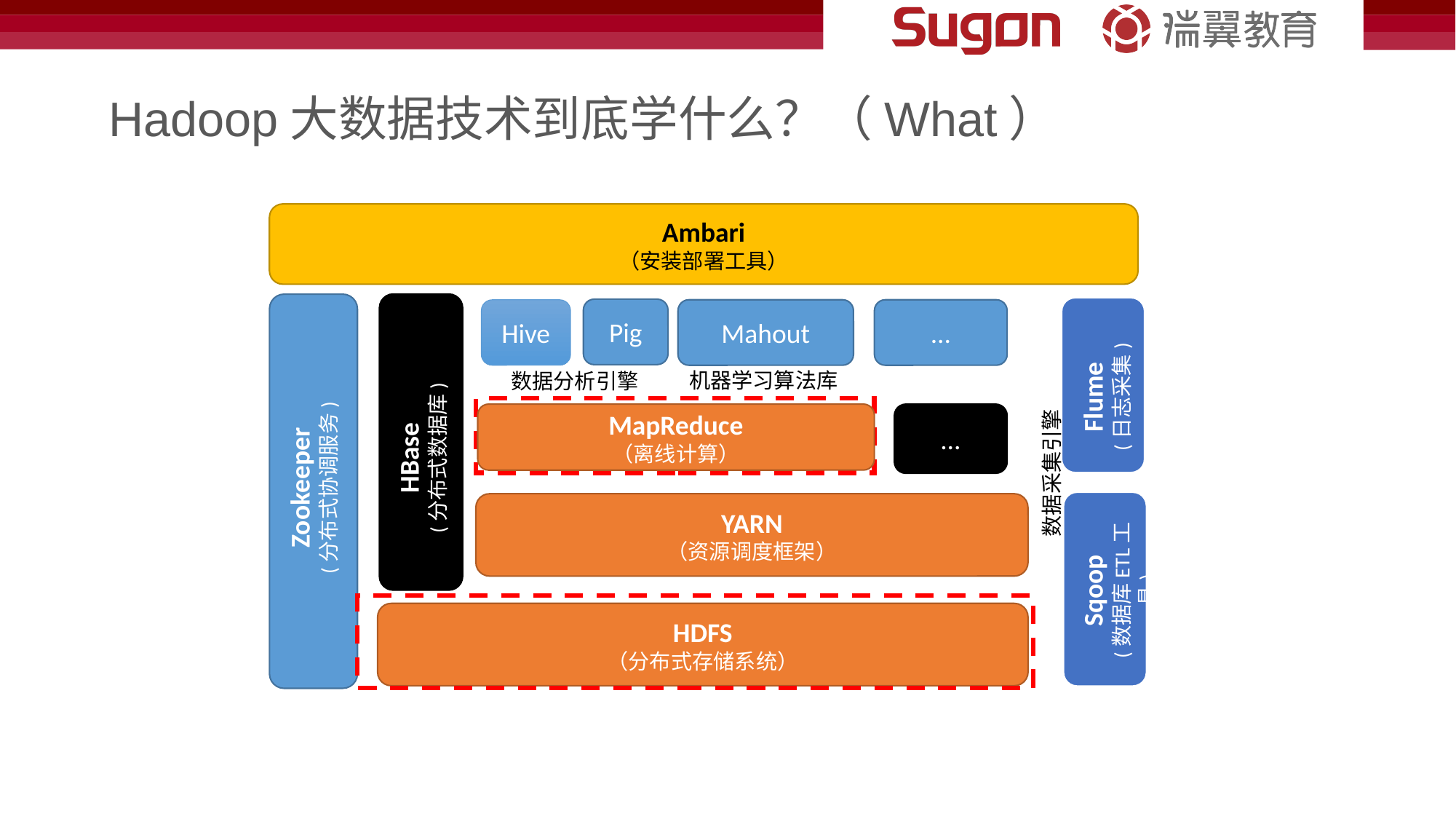

Hadoop大数据技术到底学什么？（What）

Ambari
（安装部署工具）

Pig
Hive
Mahout
...
机器学习算法库
Flume
(日志采集)
数据分析引擎

MapReduce
（离线计算）
...
HBase
(分布式数据库)
Zookeeper
(分布式协调服务)
数据采集引擎

YARN
（资源调度框架）
Sqoop
(数据库ETL工具)

HDFS
（分布式存储系统）